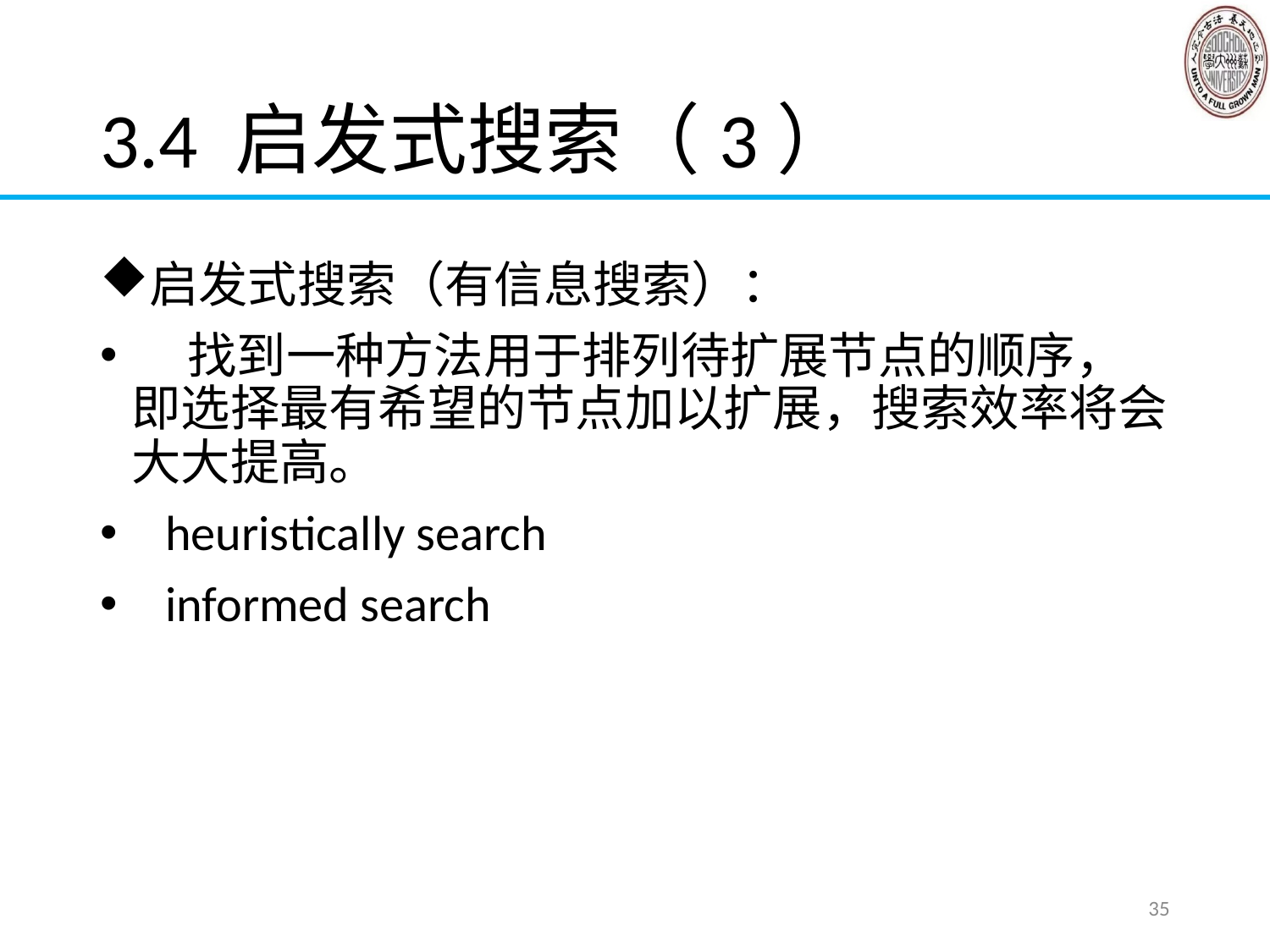

# 3.4 启发式搜索（3）
启发式搜索（有信息搜索）：
    找到一种方法用于排列待扩展节点的顺序，即选择最有希望的节点加以扩展，搜索效率将会大大提高。
   heuristically search
   informed search
35